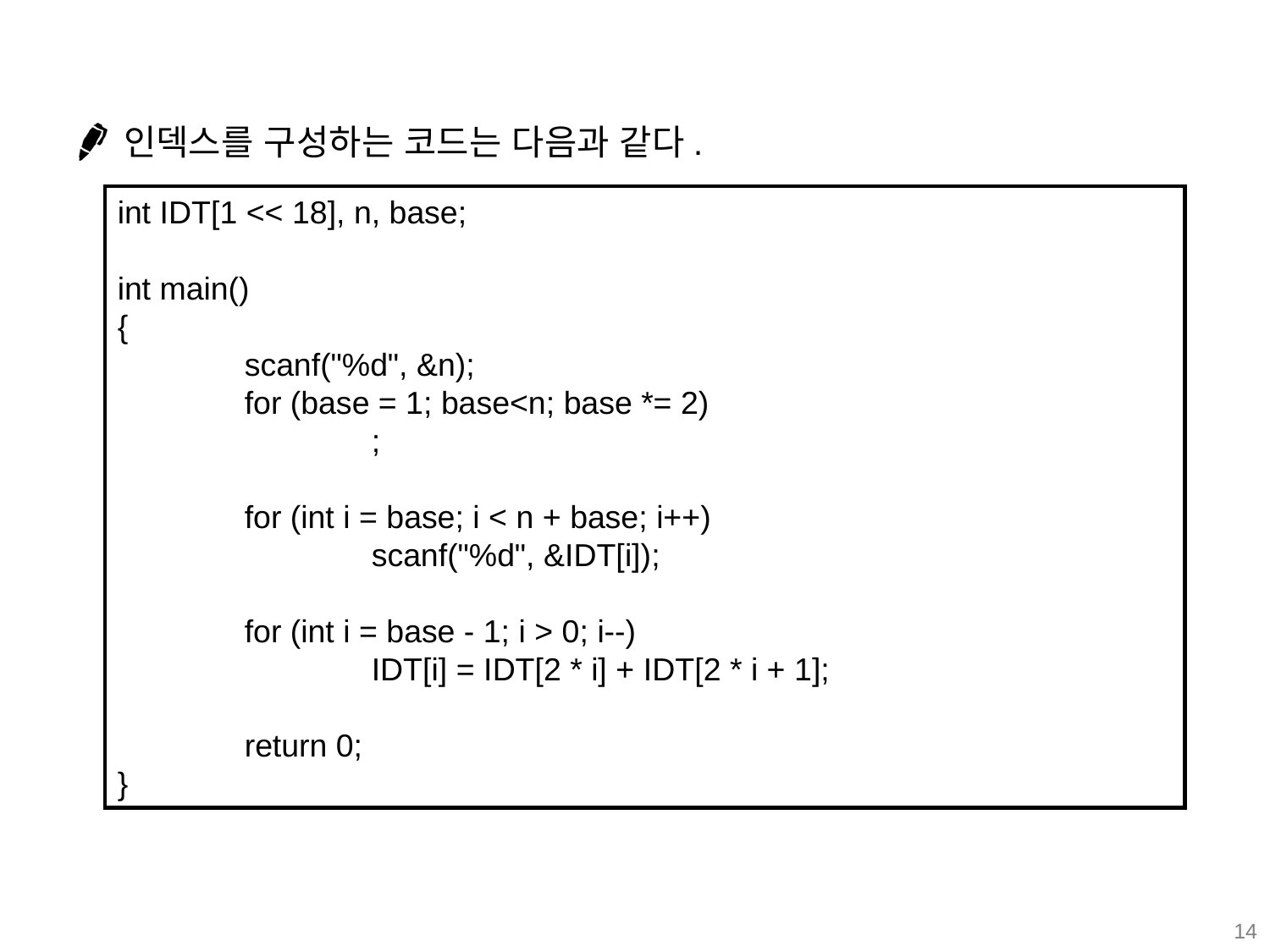

인덱스를 구성하는 코드는 다음과 같다.
int IDT[1 << 18], n, base;

int main()
{
	scanf("%d", &n);
	for (base = 1; base<n; base *= 2)
		;

	for (int i = base; i < n + base; i++)
		scanf("%d", &IDT[i]);

	for (int i = base - 1; i > 0; i--)
		IDT[i] = IDT[2 * i] + IDT[2 * i + 1];

	return 0;
}
14